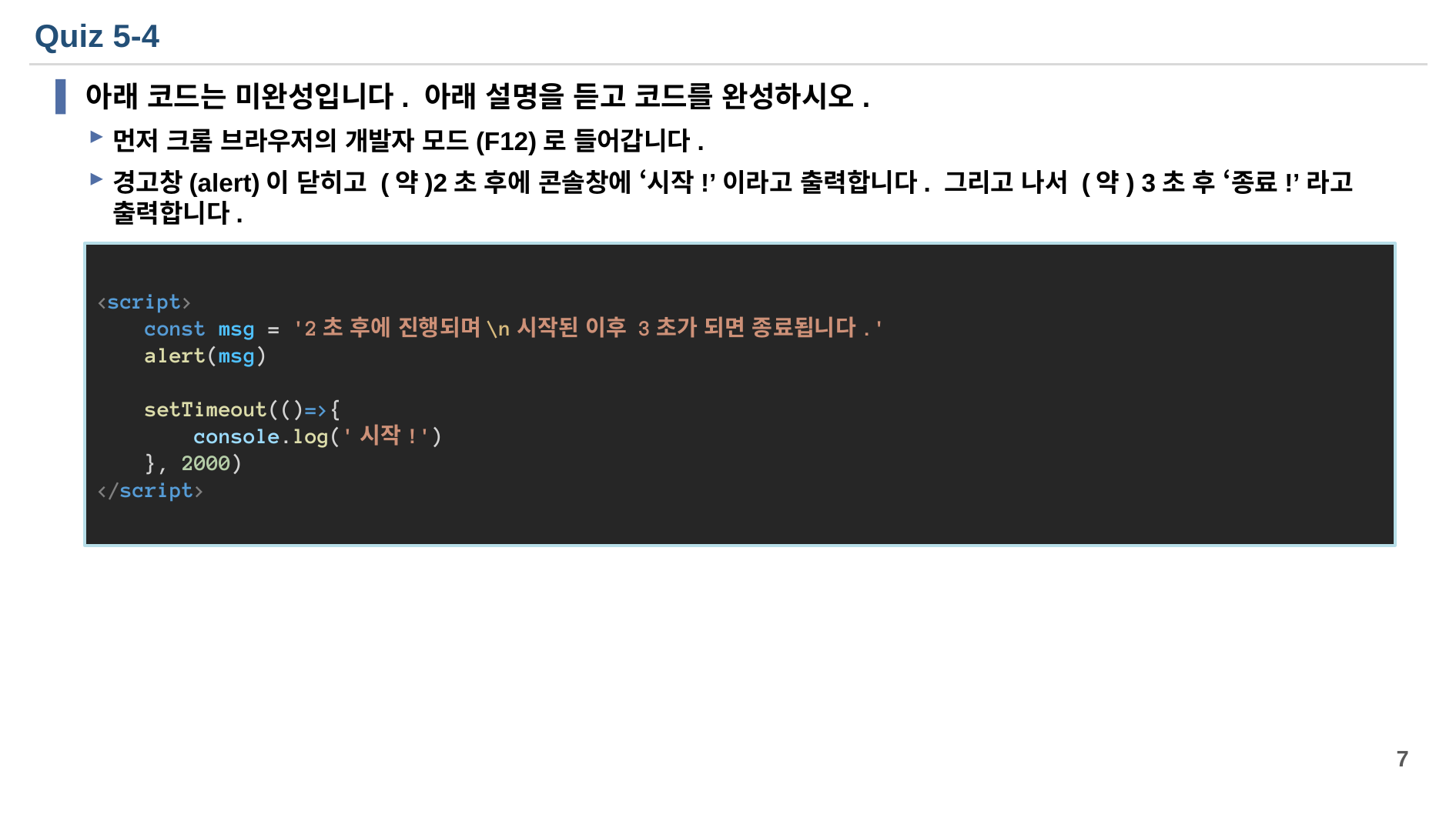

# Quiz 5-4
아래 코드는 미완성입니다. 아래 설명을 듣고 코드를 완성하시오.
먼저 크롬 브라우저의 개발자 모드(F12)로 들어갑니다.
경고창(alert)이 닫히고 (약)2초 후에 콘솔창에 ‘시작!’이라고 출력합니다. 그리고 나서 (약) 3초 후 ‘종료!’라고 출력합니다.

<script>
    const msg = '2초 후에 진행되며\n시작된 이후 3초가 되면 종료됩니다.'
    alert(msg)
    setTimeout(()=>{
        console.log('시작!')
    }, 2000)
</script>
7